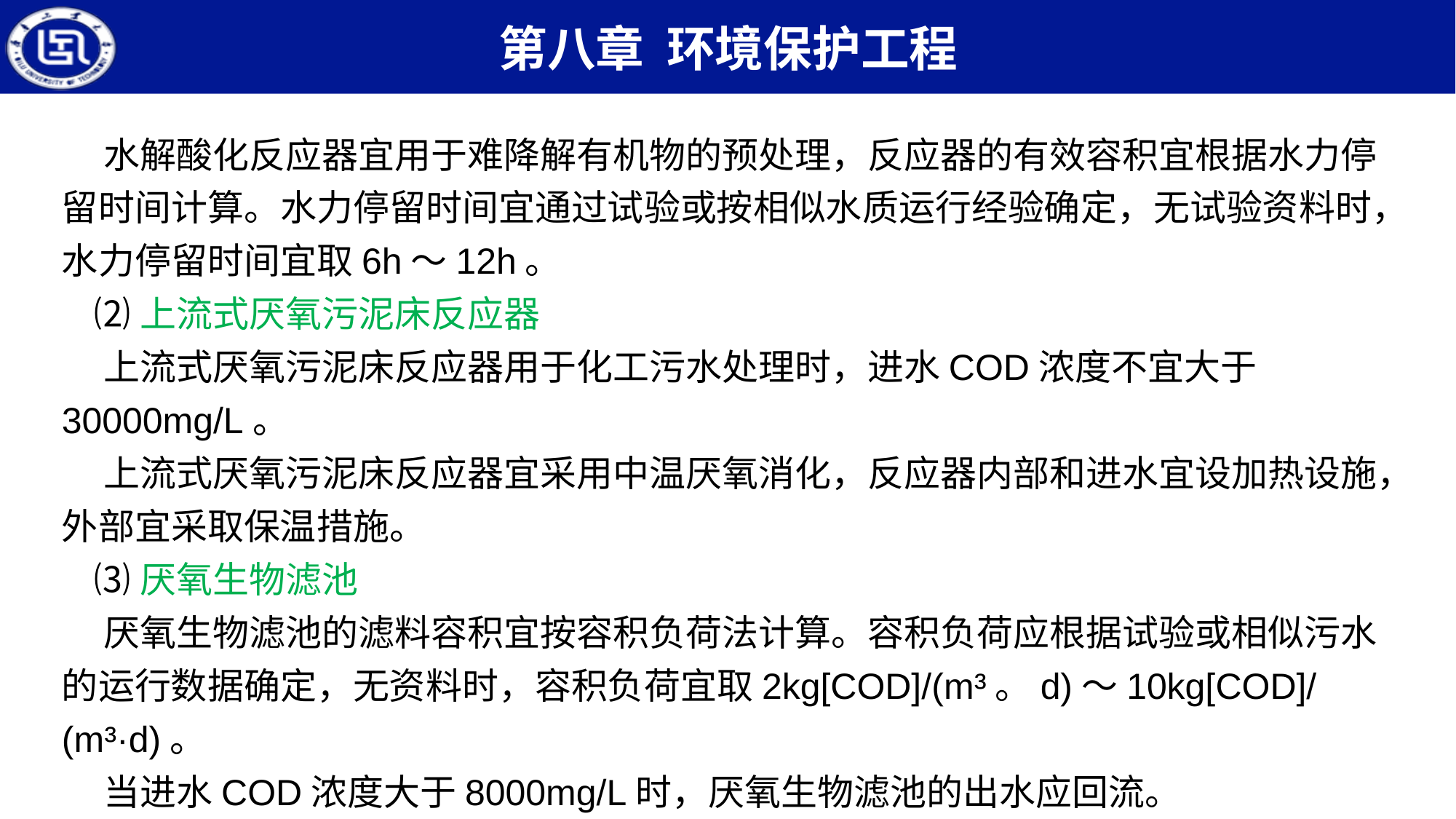

水解酸化反应器宜用于难降解有机物的预处理，反应器的有效容积宜根据水力停留时间计算。水力停留时间宜通过试验或按相似水质运行经验确定，无试验资料时，水力停留时间宜取6h～12h。
    ⑵上流式厌氧污泥床反应器
    上流式厌氧污泥床反应器用于化工污水处理时，进水COD浓度不宜大于30000mg/L。
    上流式厌氧污泥床反应器宜采用中温厌氧消化，反应器内部和进水宜设加热设施，外部宜采取保温措施。
    ⑶厌氧生物滤池
    厌氧生物滤池的滤料容积宜按容积负荷法计算。容积负荷应根据试验或相似污水的运行数据确定，无资料时，容积负荷宜取2kg[COD]/(m³。d)～10kg[COD]/(m³·d)。
    当进水COD浓度大于8000mg/L时，厌氧生物滤池的出水应回流。